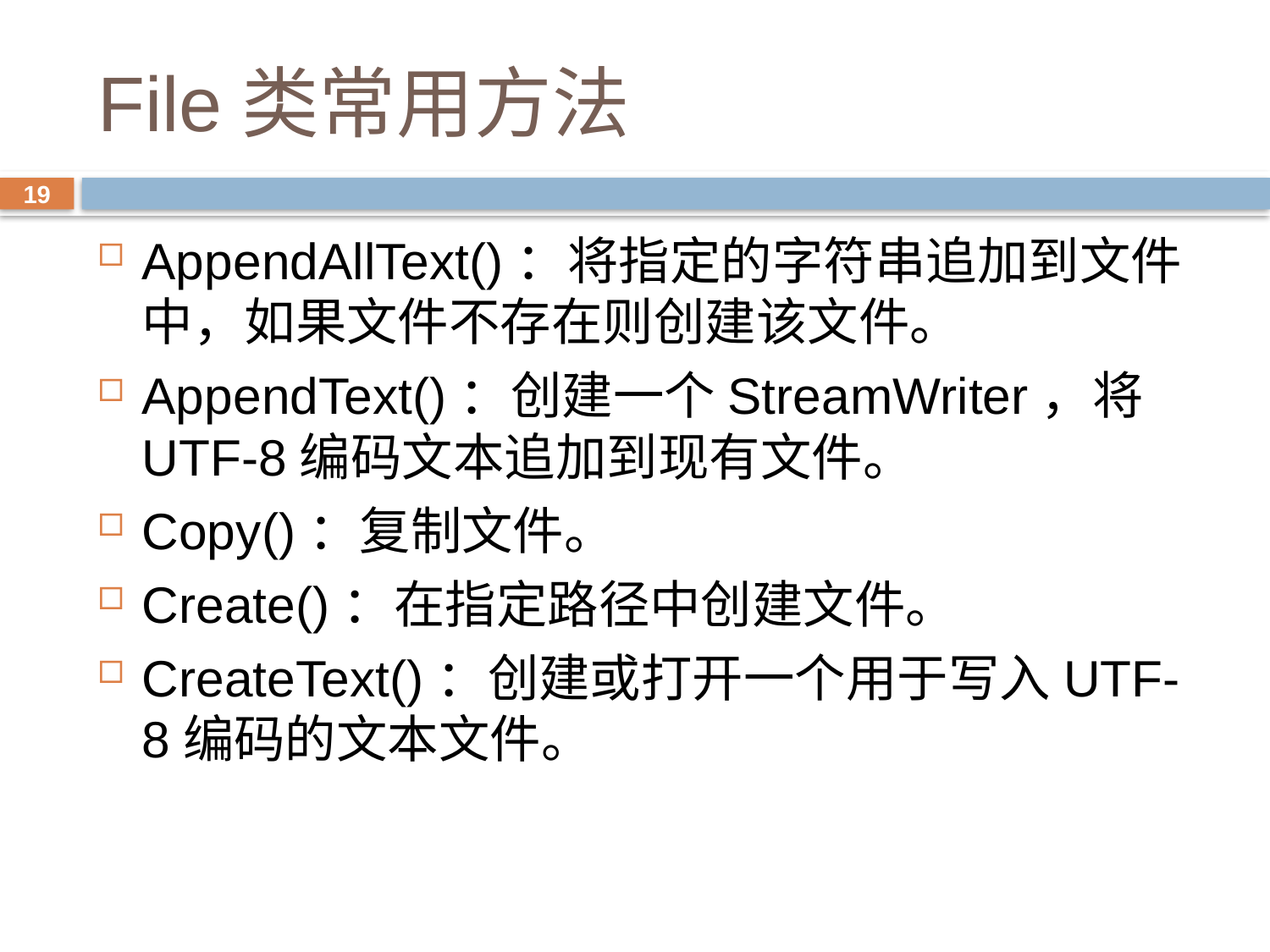

# File类常用方法
19
AppendAllText()：将指定的字符串追加到文件中，如果文件不存在则创建该文件。
AppendText()：创建一个StreamWriter，将UTF-8编码文本追加到现有文件。
Copy()：复制文件。
Create()：在指定路径中创建文件。
CreateText()：创建或打开一个用于写入UTF-8编码的文本文件。